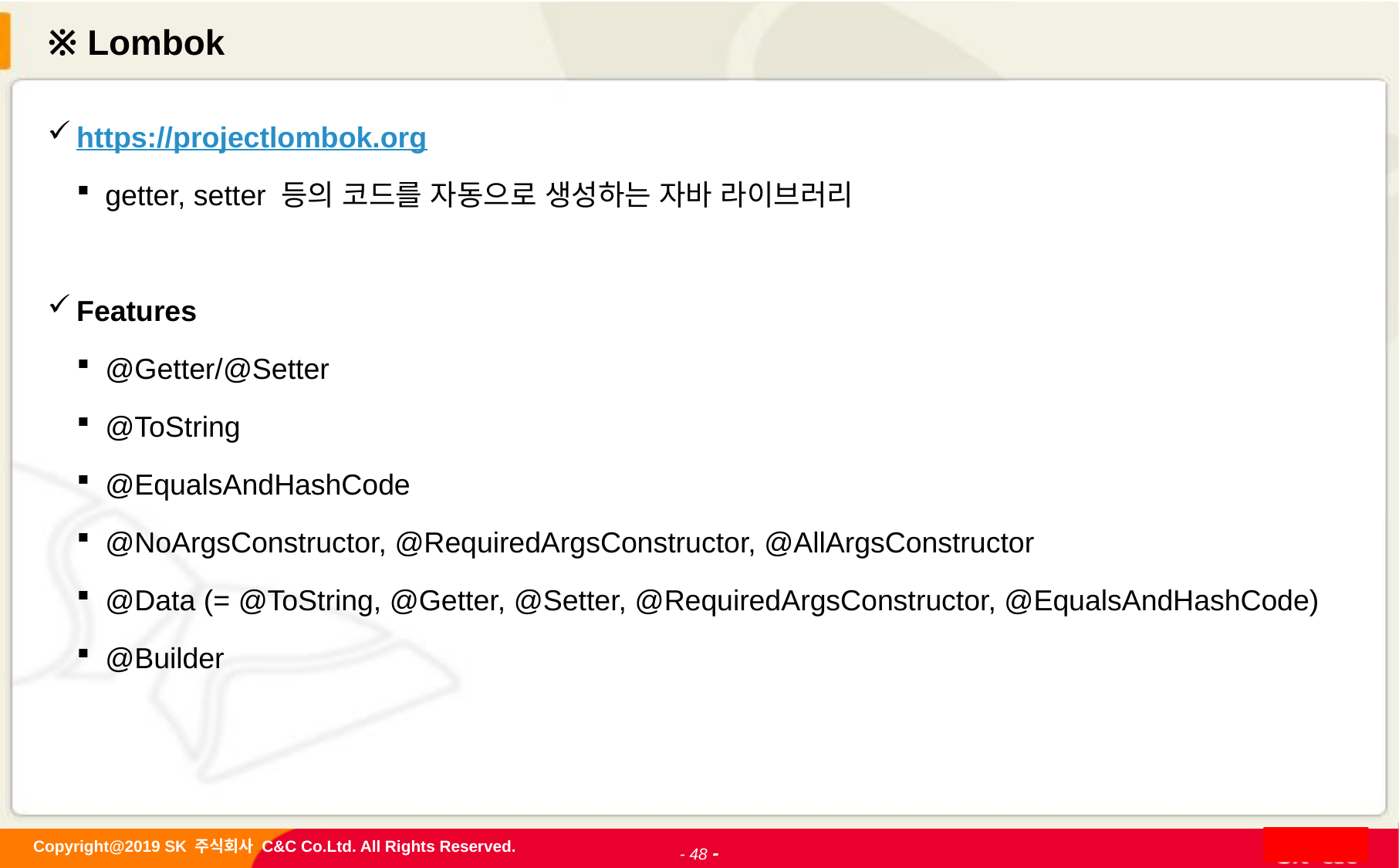

# ※ Lombok
https://projectlombok.org
getter, setter 등의 코드를 자동으로 생성하는 자바 라이브러리

Features
@Getter/@Setter
@ToString
@EqualsAndHashCode
@NoArgsConstructor, @RequiredArgsConstructor, @AllArgsConstructor
@Data (= @ToString, @Getter, @Setter, @RequiredArgsConstructor, @EqualsAndHashCode)
@Builder